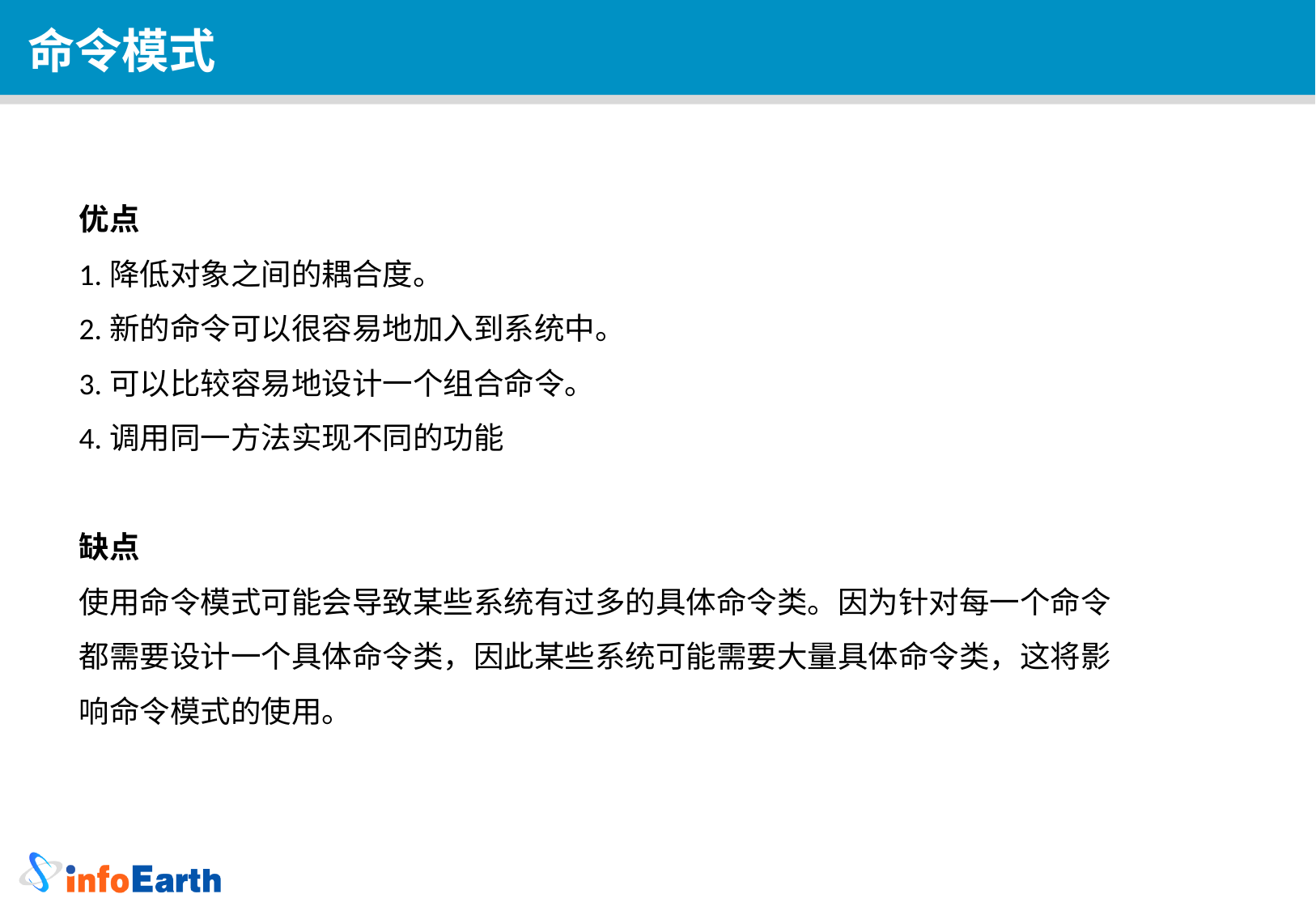

命令模式
优点
1.降低对象之间的耦合度。
2.新的命令可以很容易地加入到系统中。
3.可以比较容易地设计一个组合命令。
4.调用同一方法实现不同的功能

缺点
使用命令模式可能会导致某些系统有过多的具体命令类。因为针对每一个命令都需要设计一个具体命令类，因此某些系统可能需要大量具体命令类，这将影响命令模式的使用。